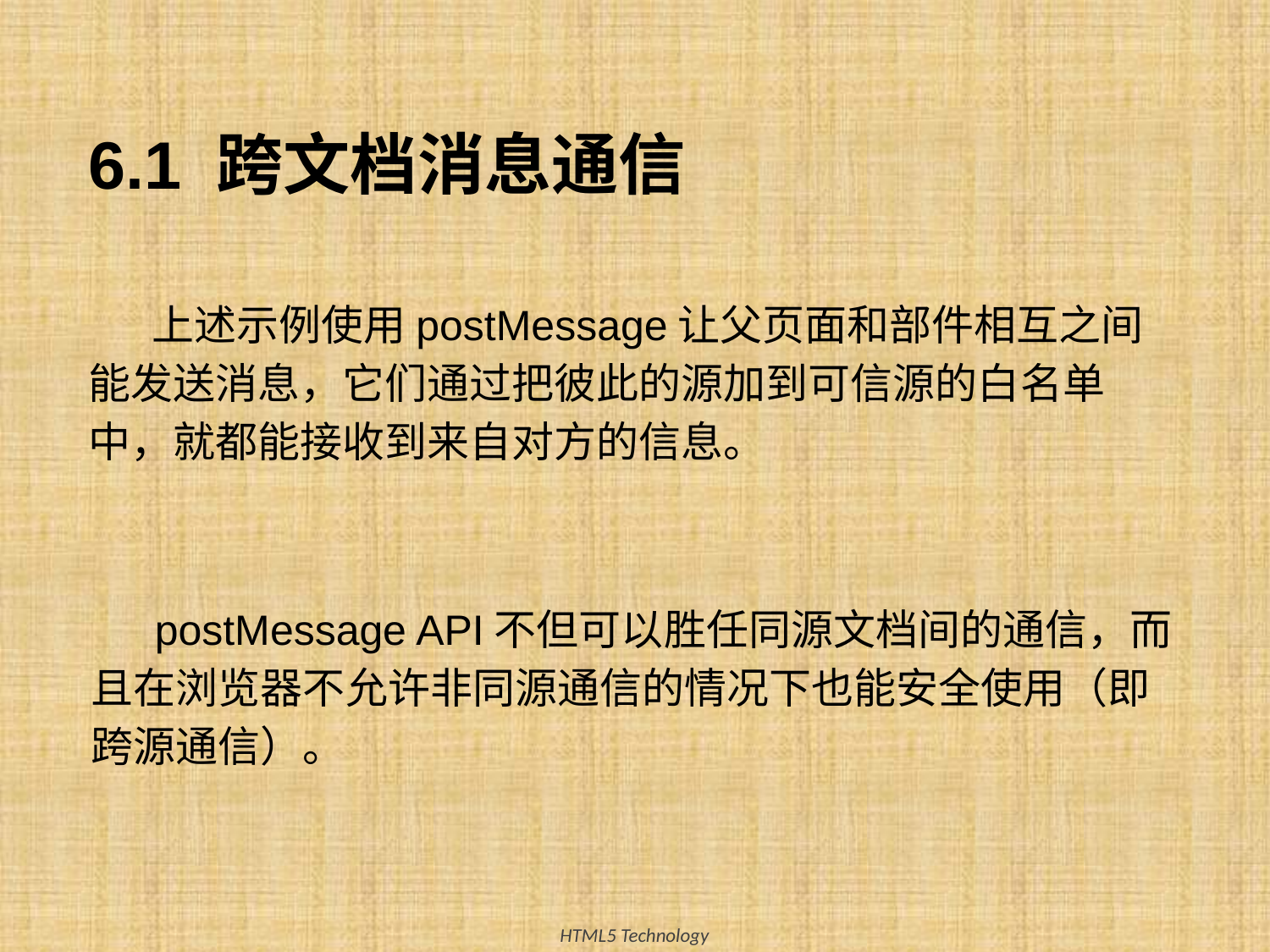

# 6.1 跨文档消息通信
上述示例使用postMessage让父页面和部件相互之间能发送消息，它们通过把彼此的源加到可信源的白名单中，就都能接收到来自对方的信息。

postMessage API不但可以胜任同源文档间的通信，而且在浏览器不允许非同源通信的情况下也能安全使用（即跨源通信）。
10
HTML5 Technology